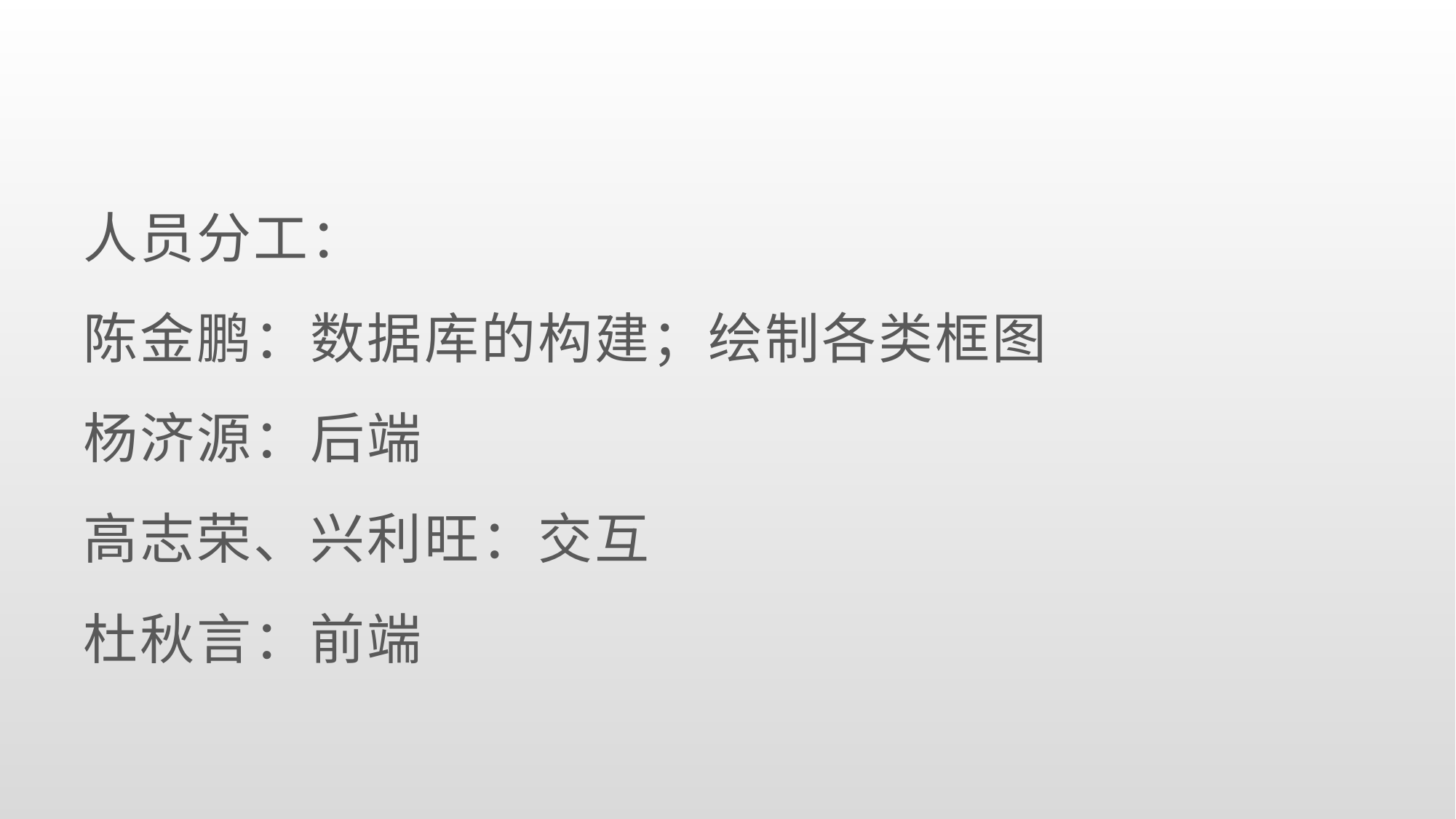

人员分工：
陈金鹏：数据库的构建；绘制各类框图
杨济源：后端
高志荣、兴利旺：交互
杜秋言：前端